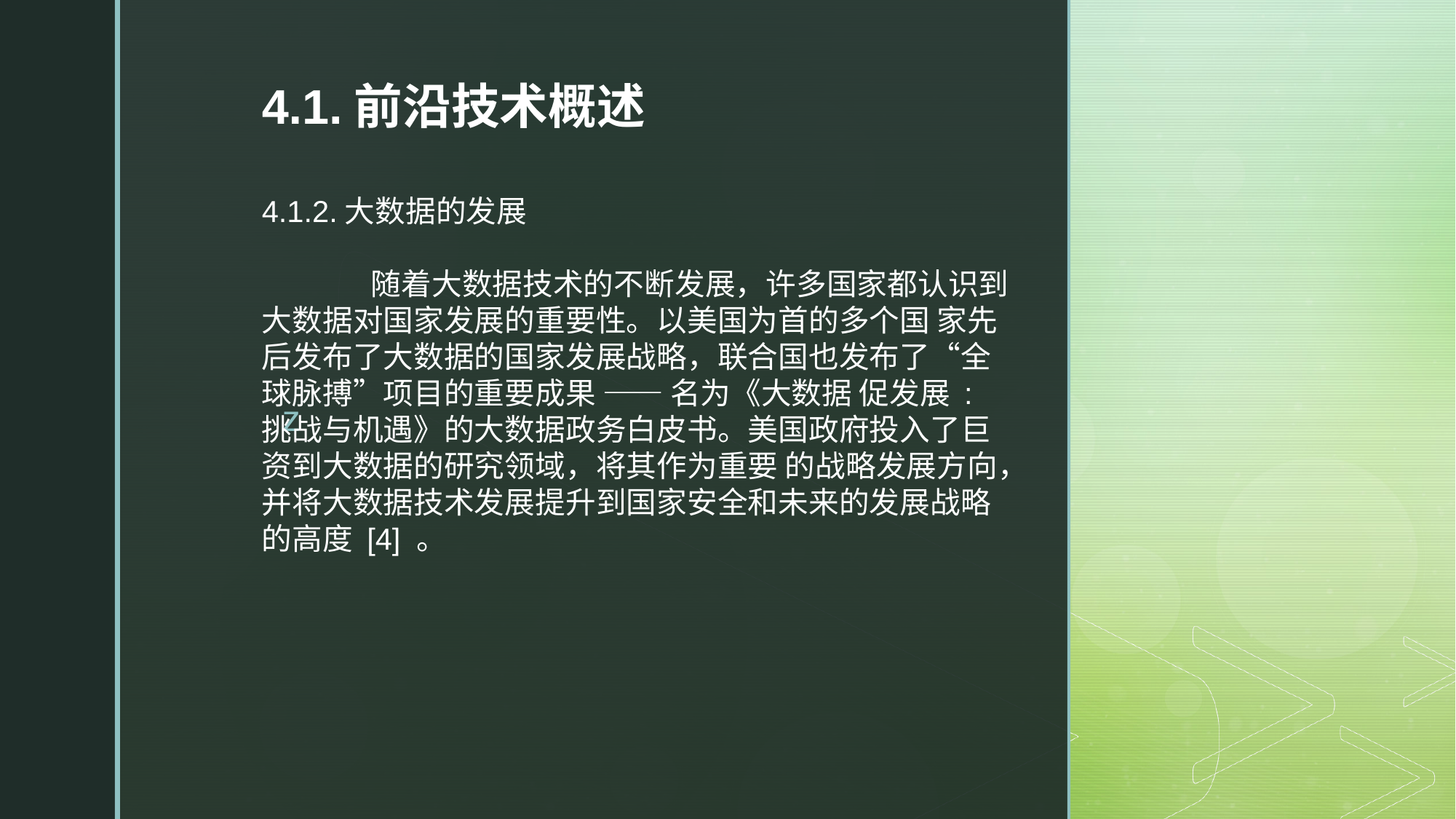

4.1.前沿技术概述

4.1.2.大数据的发展

​	随着大数据技术的不断发展，许多国家都认识到大数据对国家发展的重要性。以美国为首的多个国 家先后发布了大数据的国家发展战略，联合国也发布了“全球脉搏”项目的重要成果 —— 名为《大数据 促发展 : 挑战与机遇》的大数据政务白皮书。美国政府投入了巨资到大数据的研究领域，将其作为重要 的战略发展方向，并将大数据技术发展提升到国家安全和未来的发展战略的高度 [4] 。